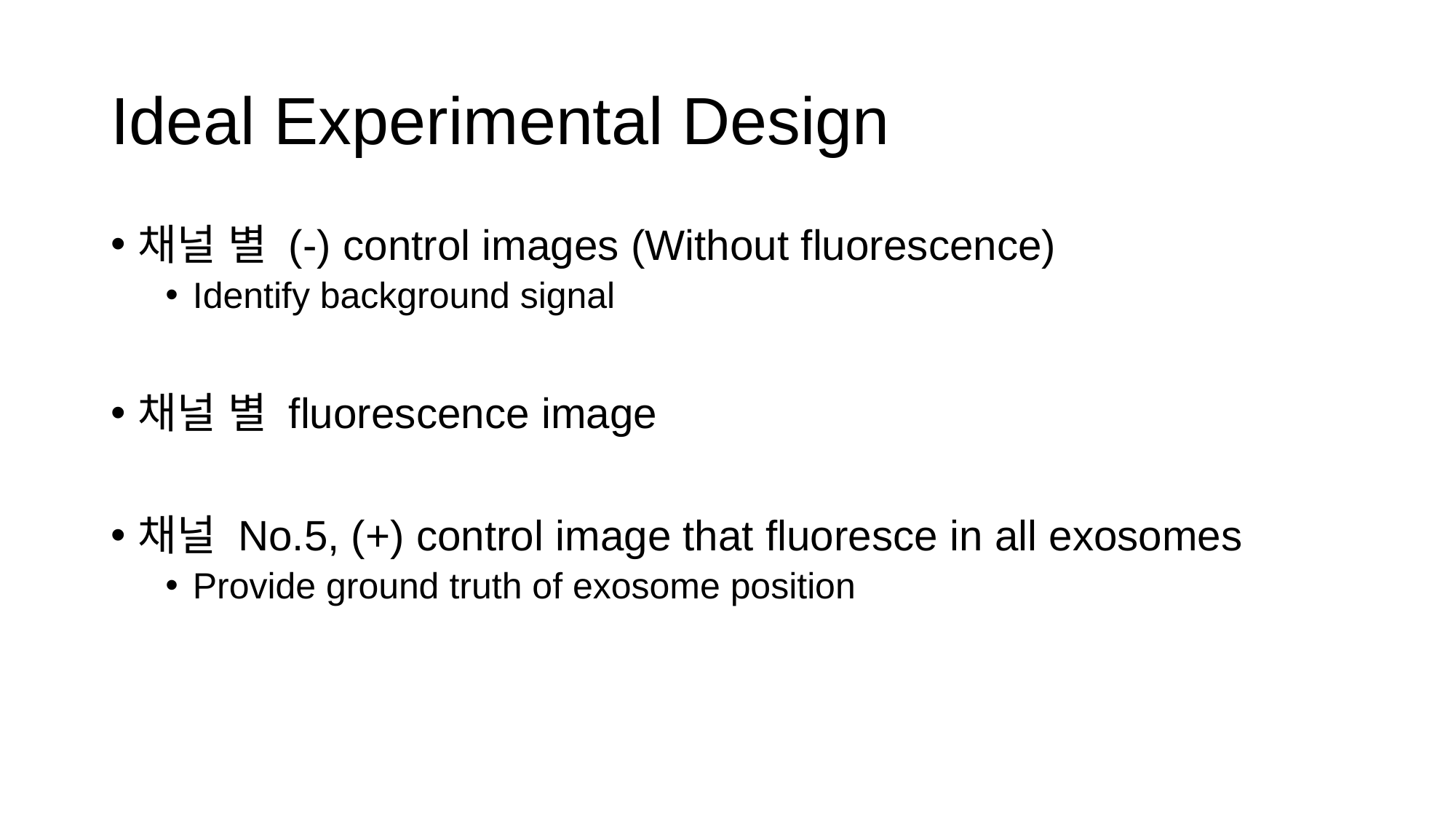

# Ideal Experimental Design
채널 별 (-) control images (Without fluorescence)
Identify background signal

채널 별 fluorescence image

채널 No.5, (+) control image that fluoresce in all exosomes
Provide ground truth of exosome position